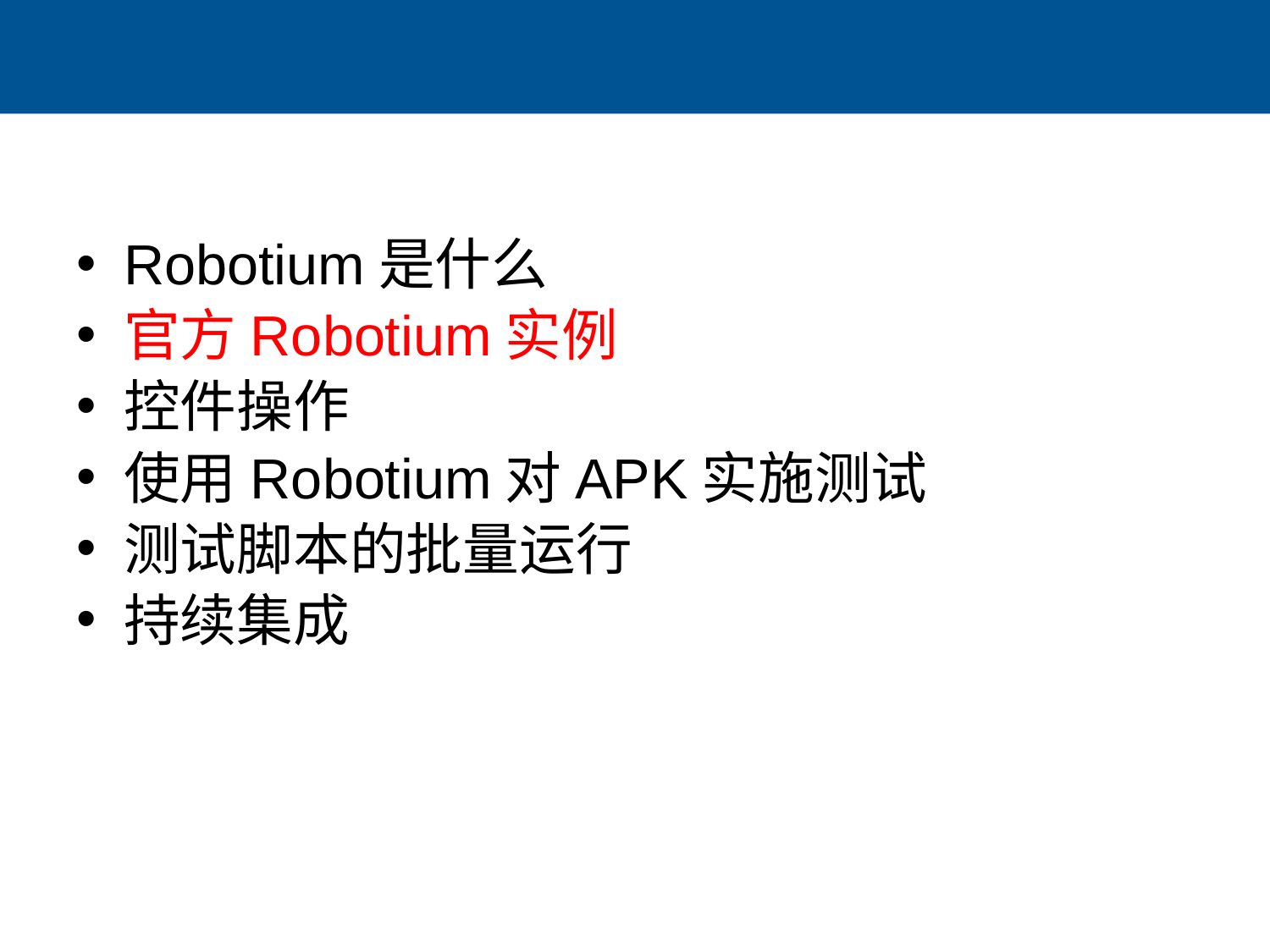

#
Robotium是什么
官方Robotium实例
控件操作
使用Robotium对APK实施测试
测试脚本的批量运行
持续集成